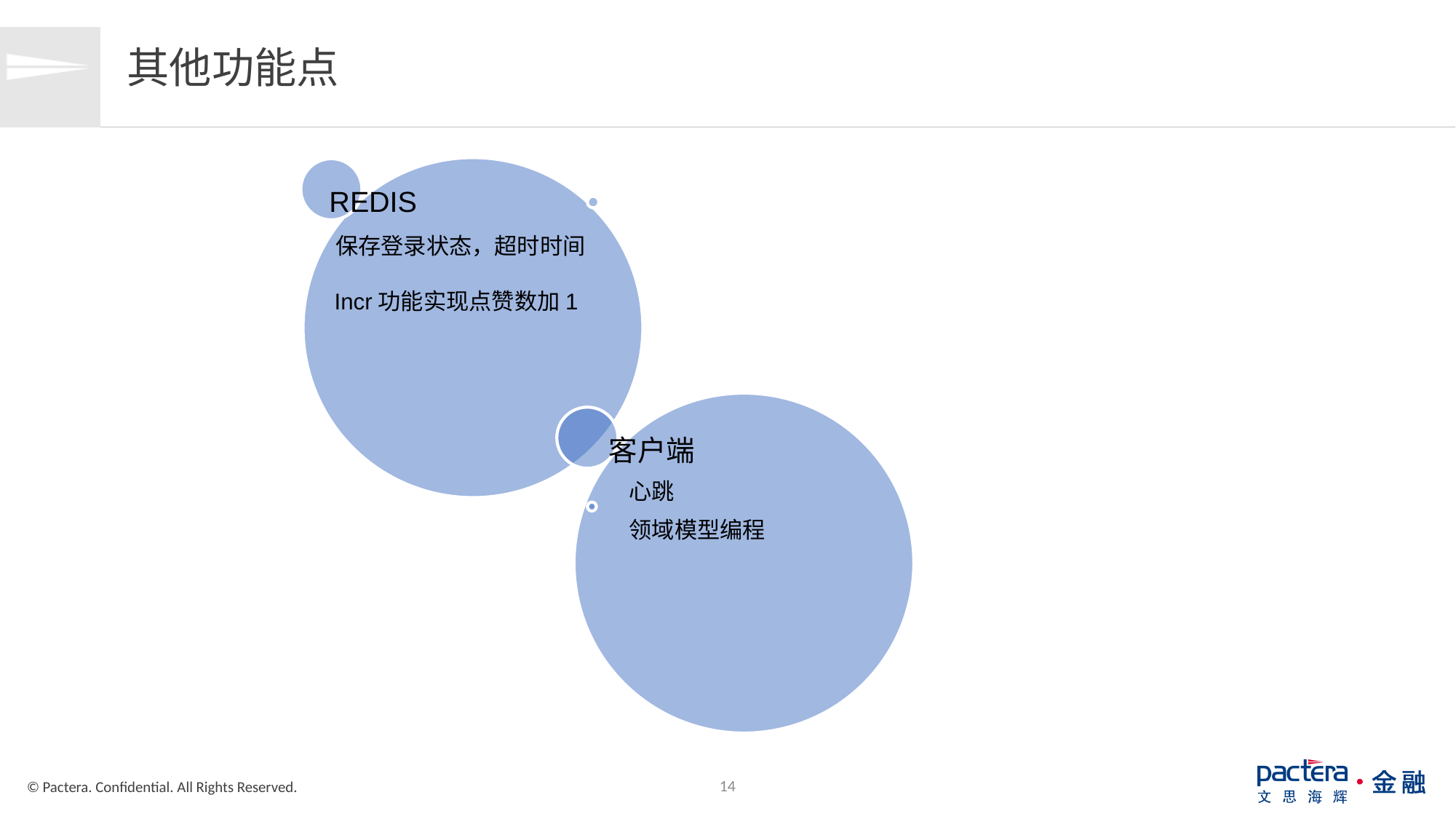

# 其他功能点
REDIS
保存登录状态，超时时间
Incr功能实现点赞数加1
客户端
心跳
领域模型编程
14